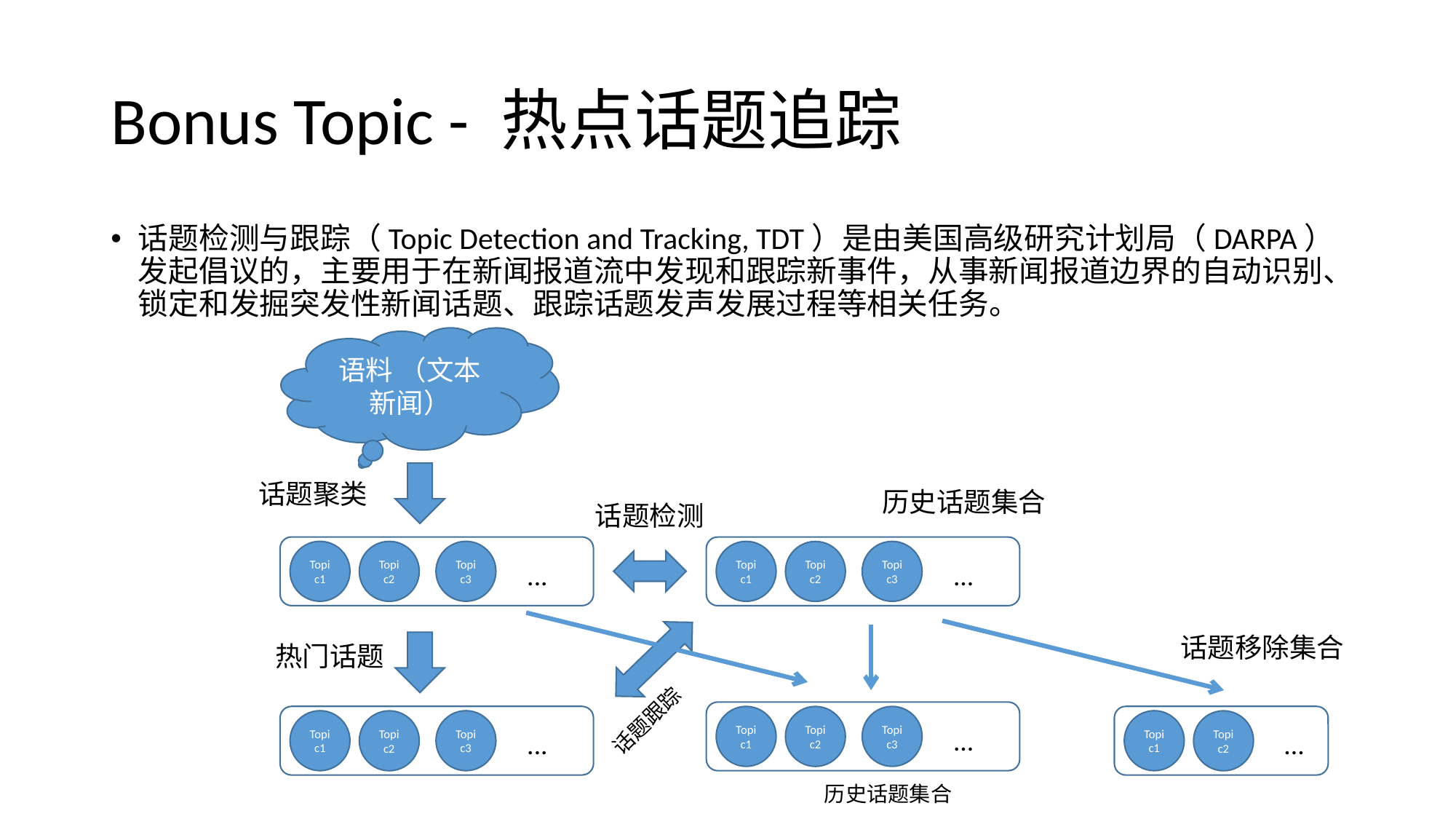

# Bonus Topic - 热点话题追踪
话题检测与跟踪（Topic Detection and Tracking, TDT）是由美国高级研究计划局（DARPA）发起倡议的，主要用于在新闻报道流中发现和跟踪新事件，从事新闻报道边界的自动识别、锁定和发掘突发性新闻话题、跟踪话题发声发展过程等相关任务。

语料 （文本新闻）

话题聚类
历史话题集合
话题检测

Topic1
Topic3
Topic2
Topic1
Topic3
Topic2

...
...
话题移除集合

热门话题

话题跟踪

Topic1
Topic3

Topic2
Topic1
Topic3
Topic1
Topic2
Topic2
...
...
...
历史话题集合